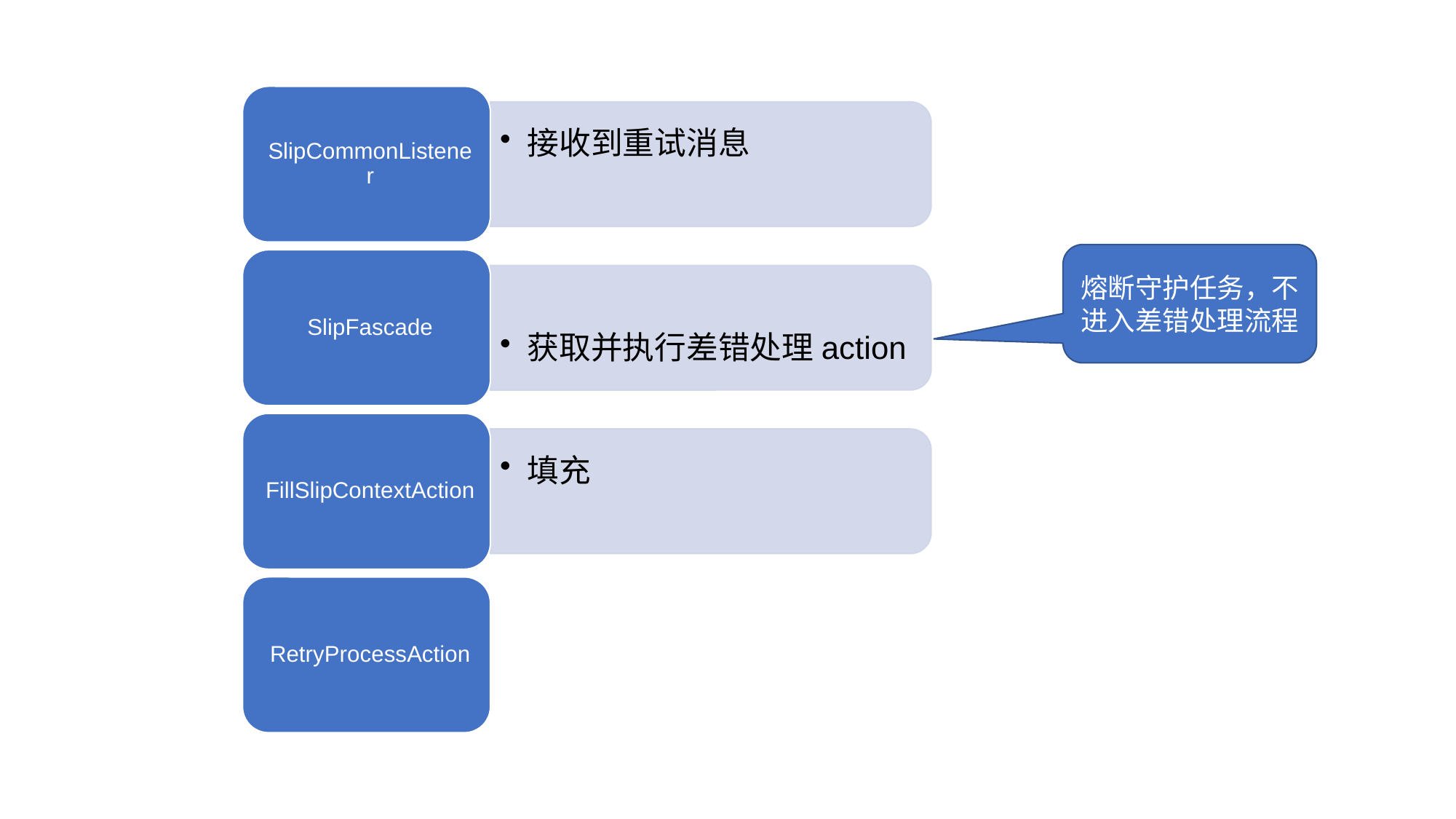

接收到重试消息

SlipCommonListener

获取并执行差错处理action
SlipFascade
填充

FillSlipContextAction
RetryProcessAction
熔断守护任务，不进入差错处理流程